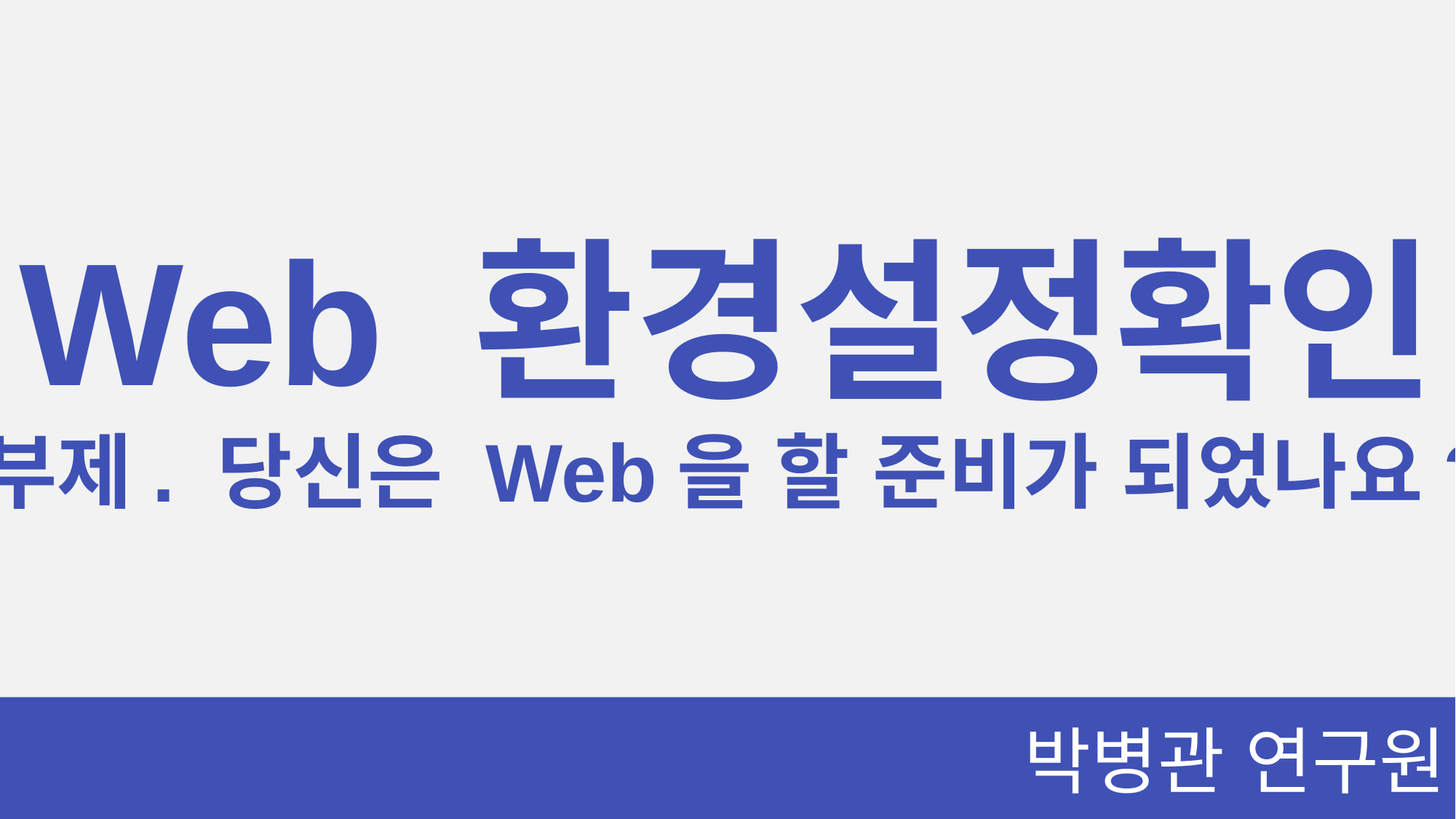

Web 환경설정확인
(부제. 당신은 Web을 할 준비가 되었나요?)
박병관 연구원